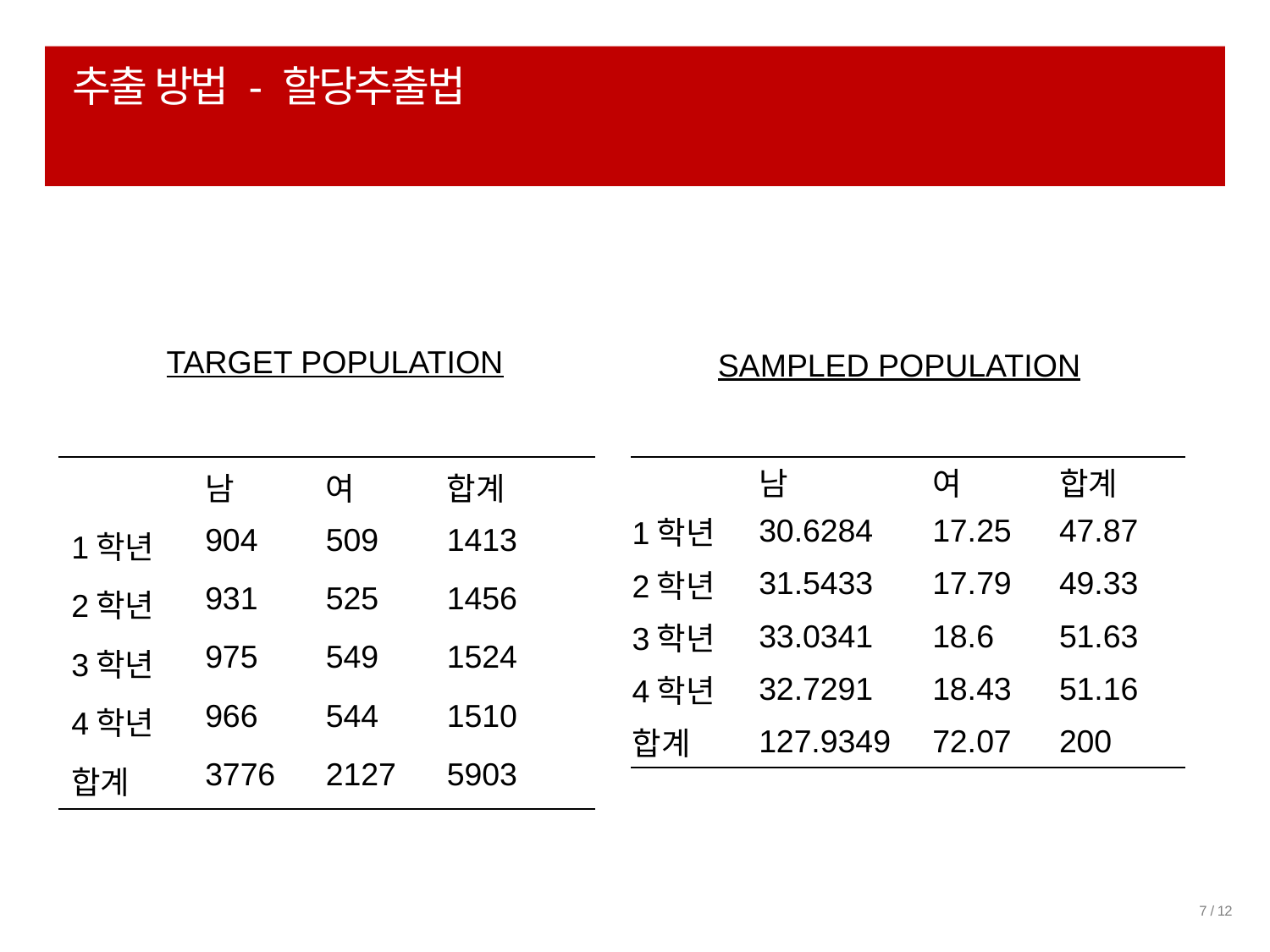

# 추출 방법 - 할당추출법
TARGET POPULATION
SAMPLED POPULATION
|  | 남 | 여 | 합계 |
| --- | --- | --- | --- |
| 1학년 | 904 | 509 | 1413 |
| 2학년 | 931 | 525 | 1456 |
| 3학년 | 975 | 549 | 1524 |
| 4학년 | 966 | 544 | 1510 |
| 합계 | 3776 | 2127 | 5903 |
|  | 남 | 여 | 합계 |
| --- | --- | --- | --- |
| 1학년 | 30.6284 | 17.25 | 47.87 |
| 2학년 | 31.5433 | 17.79 | 49.33 |
| 3학년 | 33.0341 | 18.6 | 51.63 |
| 4학년 | 32.7291 | 18.43 | 51.16 |
| 합계 | 127.9349 | 72.07 | 200 |
7 / 12